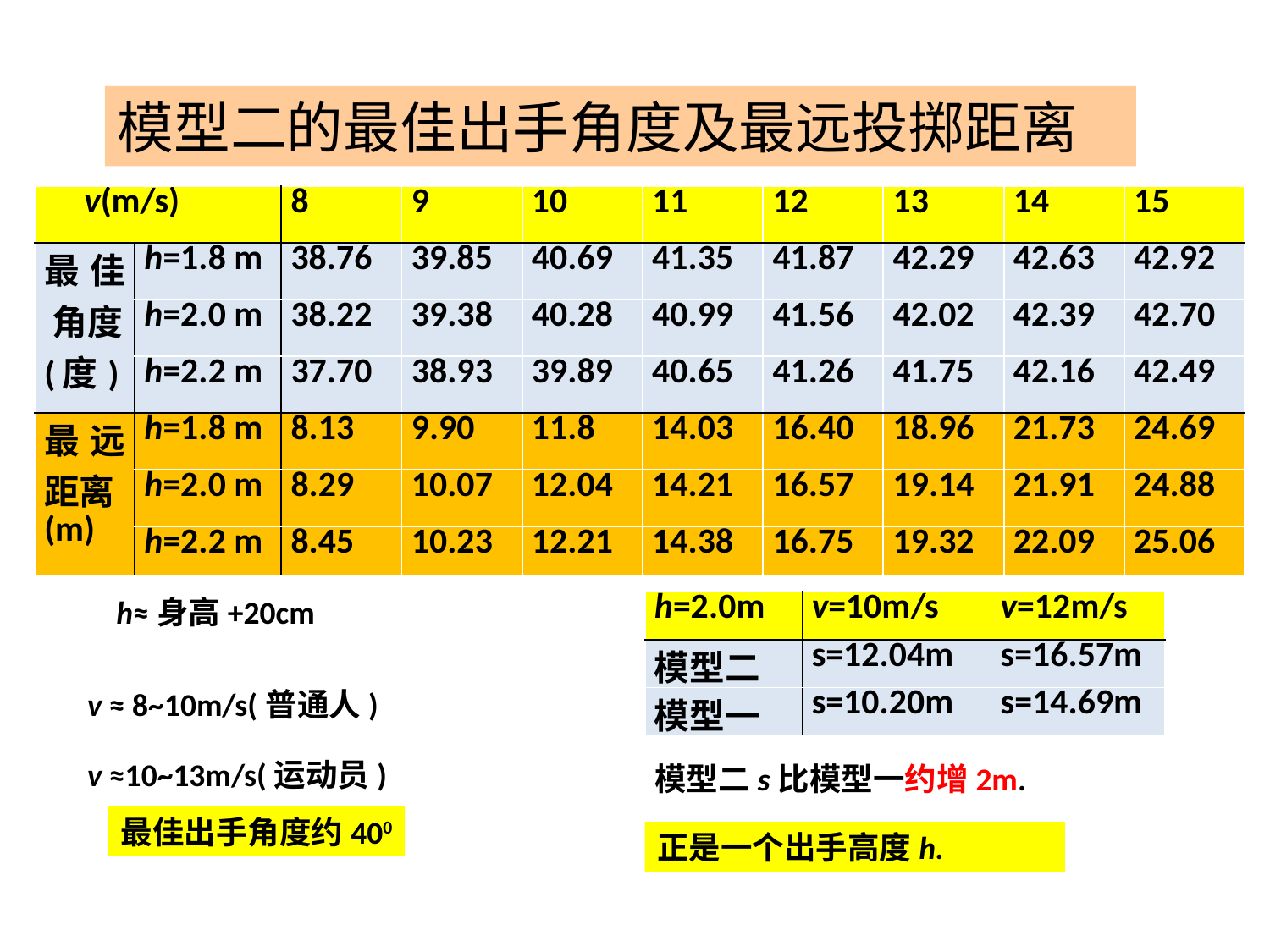

模型二的最佳出手角度及最远投掷距离
| v(m/s) |  | 8 | 9 | 10 | 11 | 12 | 13 | 14 | 15 |
| --- | --- | --- | --- | --- | --- | --- | --- | --- | --- |
| 最佳角度 (度) | h=1.8 m | 38.76 | 39.85 | 40.69 | 41.35 | 41.87 | 42.29 | 42.63 | 42.92 |
|  | h=2.0 m | 38.22 | 39.38 | 40.28 | 40.99 | 41.56 | 42.02 | 42.39 | 42.70 |
|  | h=2.2 m | 37.70 | 38.93 | 39.89 | 40.65 | 41.26 | 41.75 | 42.16 | 42.49 |
| 最远距离 (m) | h=1.8 m | 8.13 | 9.90 | 11.8 | 14.03 | 16.40 | 18.96 | 21.73 | 24.69 |
|  | h=2.0 m | 8.29 | 10.07 | 12.04 | 14.21 | 16.57 | 19.14 | 21.91 | 24.88 |
|  | h=2.2 m | 8.45 | 10.23 | 12.21 | 14.38 | 16.75 | 19.32 | 22.09 | 25.06 |
h≈身高+20cm
| h=2.0m | v=10m/s | v=12m/s |
| --- | --- | --- |
| 模型二 | s=12.04m | s=16.57m |
| 模型一 | s=10.20m | s=14.69m |
v ≈ 8~10m/s(普通人)
v ≈10~13m/s(运动员)
模型二s比模型一约增2m.
最佳出手角度约400
正是一个出手高度h.